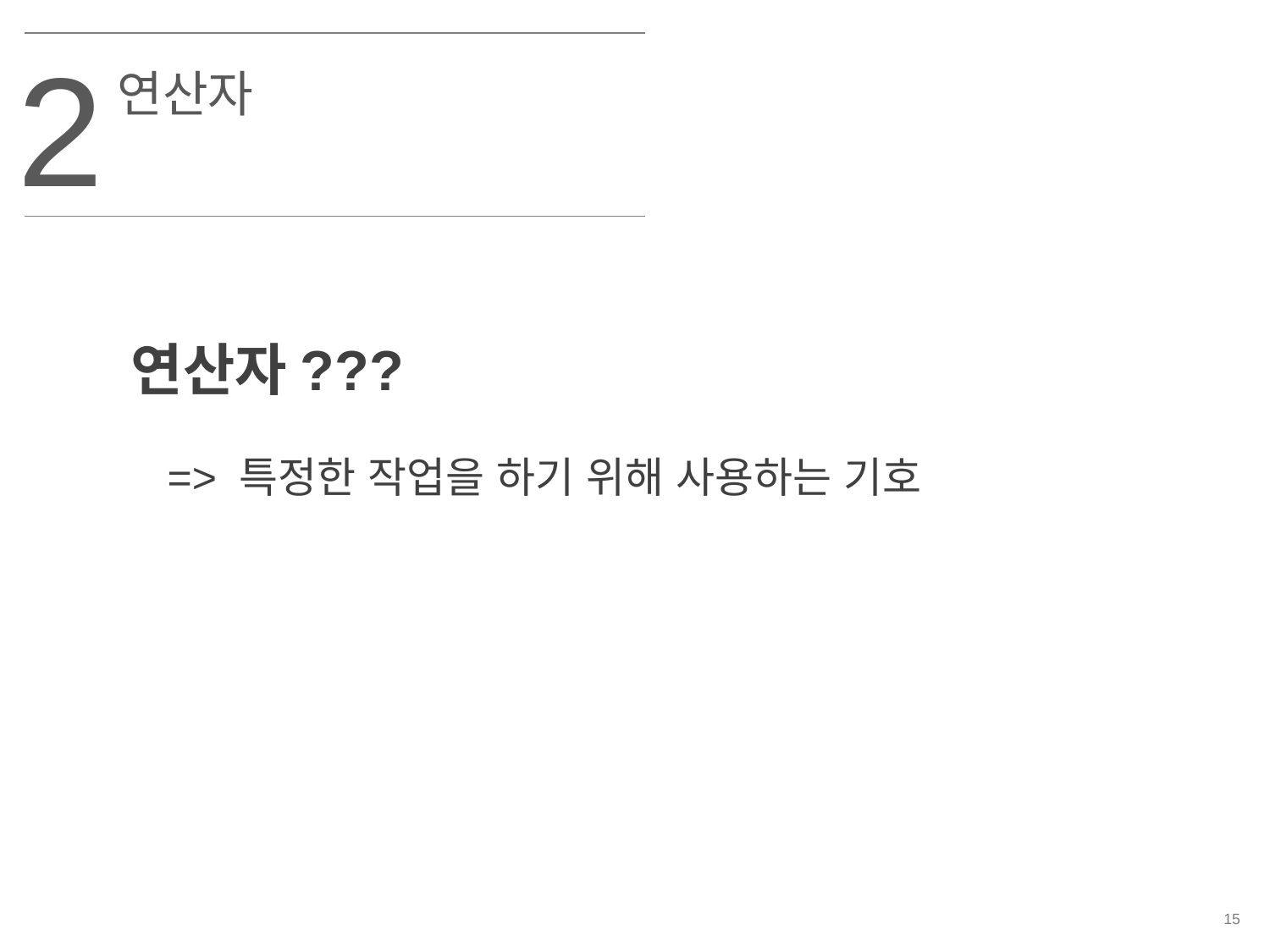

2
연산자
연산자???
=> 특정한 작업을 하기 위해 사용하는 기호